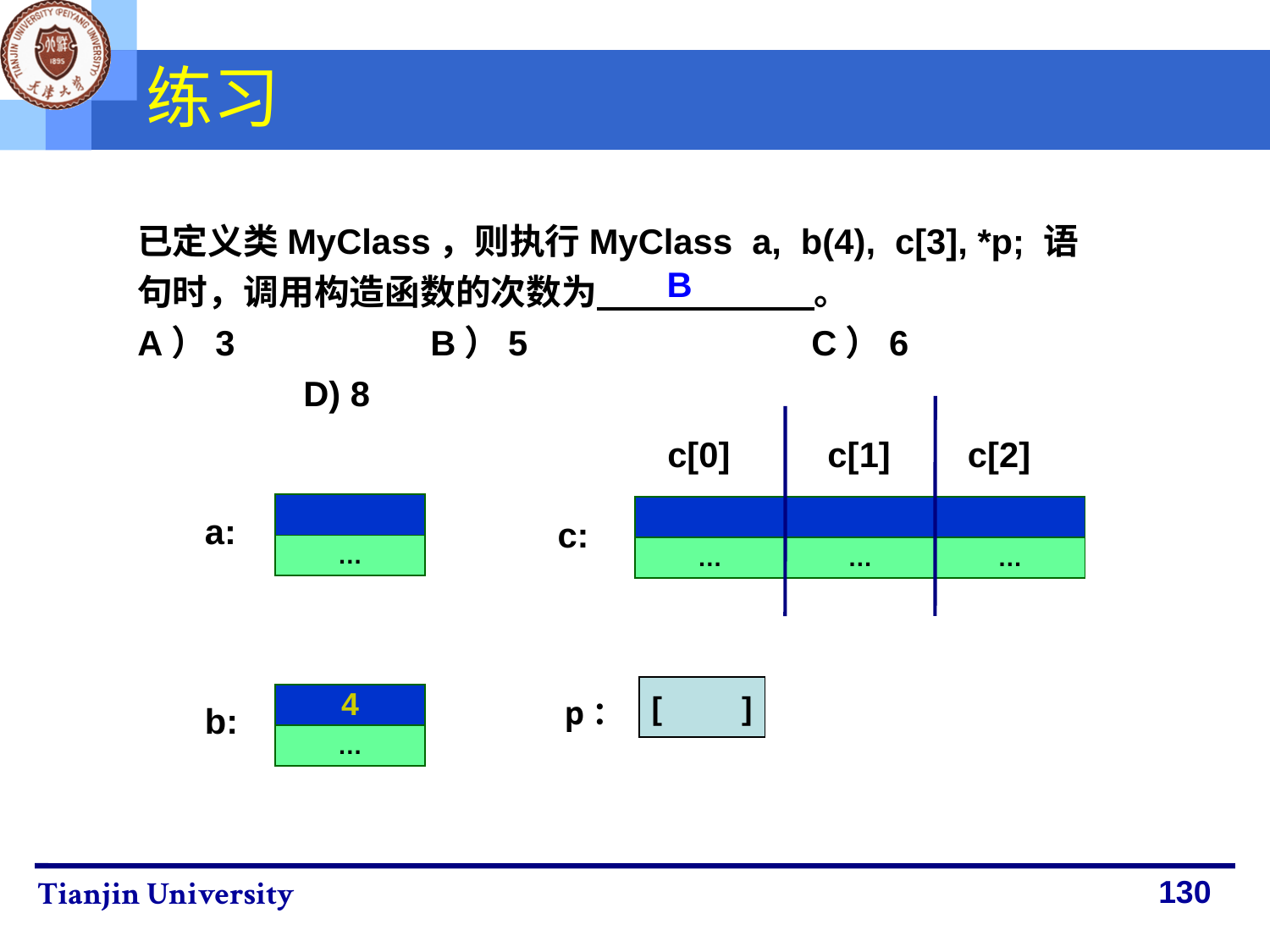

# 练习
已定义类MyClass，则执行MyClass  a,  b(4),  c[3], *p; 语句时，调用构造函数的次数为                           。
A）3		    B）5		    C）6		    D) 8
B

c[0]
c[1]
c[2]
|  |  |  |  |
| --- | --- | --- | --- |
|  |  |  |  |
| … |  |  |  |
|  |  |  |  |
| --- | --- | --- | --- |
|  |  |  |  |
| … |  |  |  |
|  |  |  |  |
| --- | --- | --- | --- |
|  |  |  |  |
| … |  |  |  |
|  |  |  |  |
| --- | --- | --- | --- |
|  |  |  |  |
| … |  |  |  |
a:
c:
|  |  |  |  |
| --- | --- | --- | --- |
| 4 |  |  |  |
| … |  |  |  |
  [         ]
p：
b: